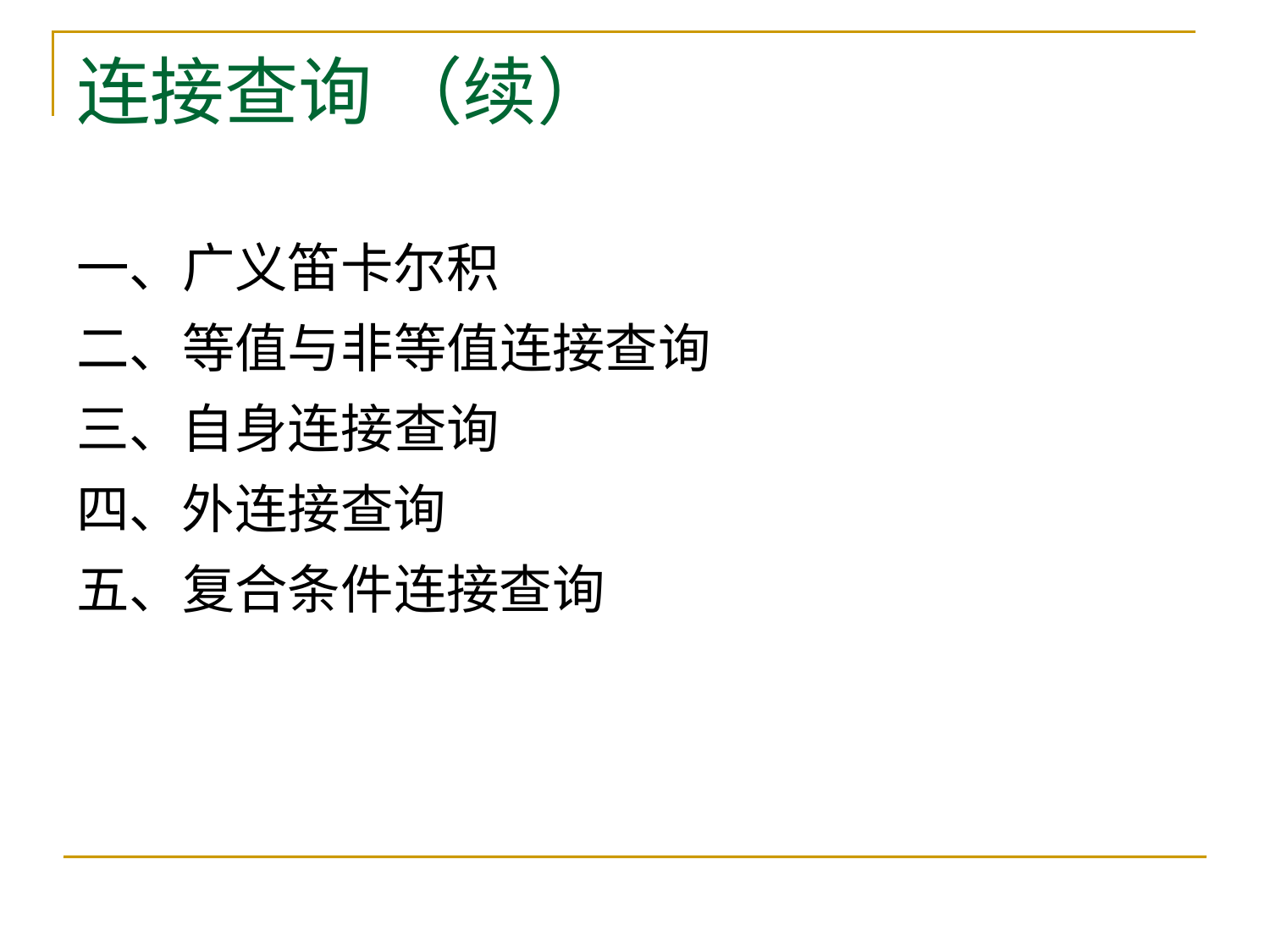

# 连接查询 （续）
一、广义笛卡尔积
二、等值与非等值连接查询
三、自身连接查询
四、外连接查询
五、复合条件连接查询